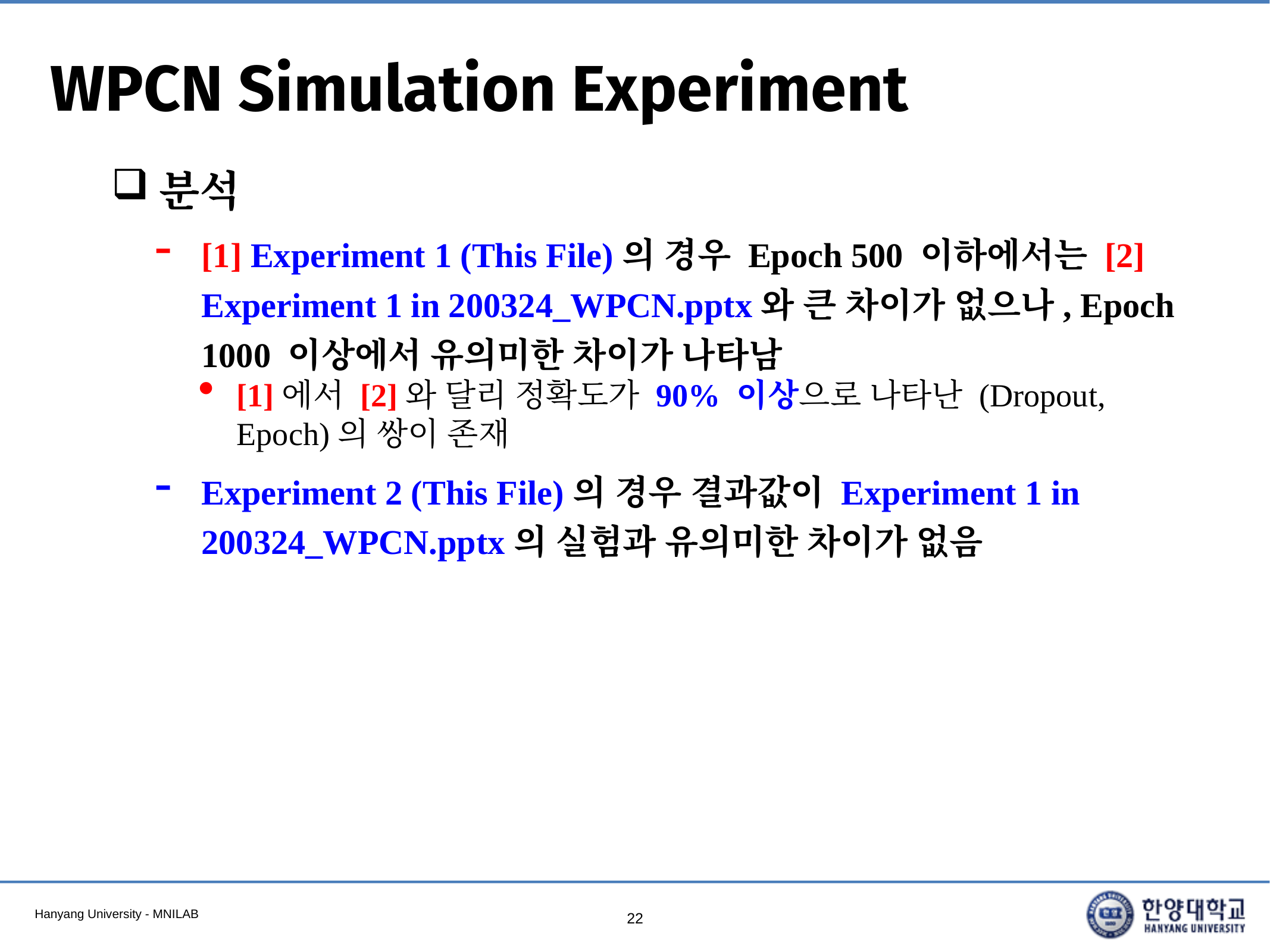

# WPCN Simulation Experiment
분석
[1] Experiment 1 (This File)의 경우 Epoch 500 이하에서는 [2] Experiment 1 in 200324_WPCN.pptx와 큰 차이가 없으나, Epoch 1000 이상에서 유의미한 차이가 나타남
[1]에서 [2]와 달리 정확도가 90% 이상으로 나타난 (Dropout, Epoch)의 쌍이 존재
Experiment 2 (This File)의 경우 결과값이 Experiment 1 in 200324_WPCN.pptx의 실험과 유의미한 차이가 없음
22